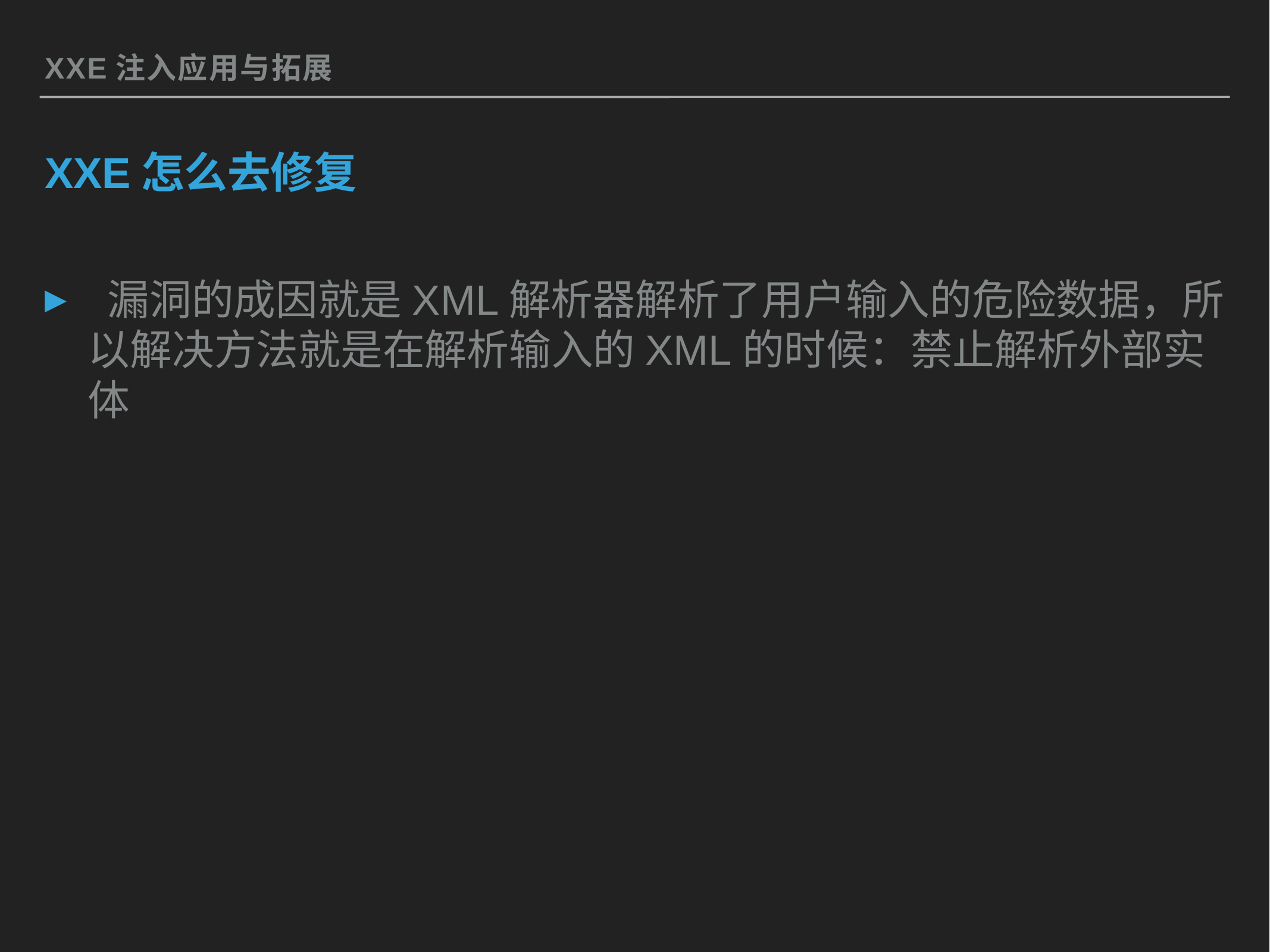

XXE注入应用与拓展
# XXE怎么去修复
 漏洞的成因就是XML解析器解析了用户输入的危险数据，所以解决方法就是在解析输入的XML的时候：禁止解析外部实体